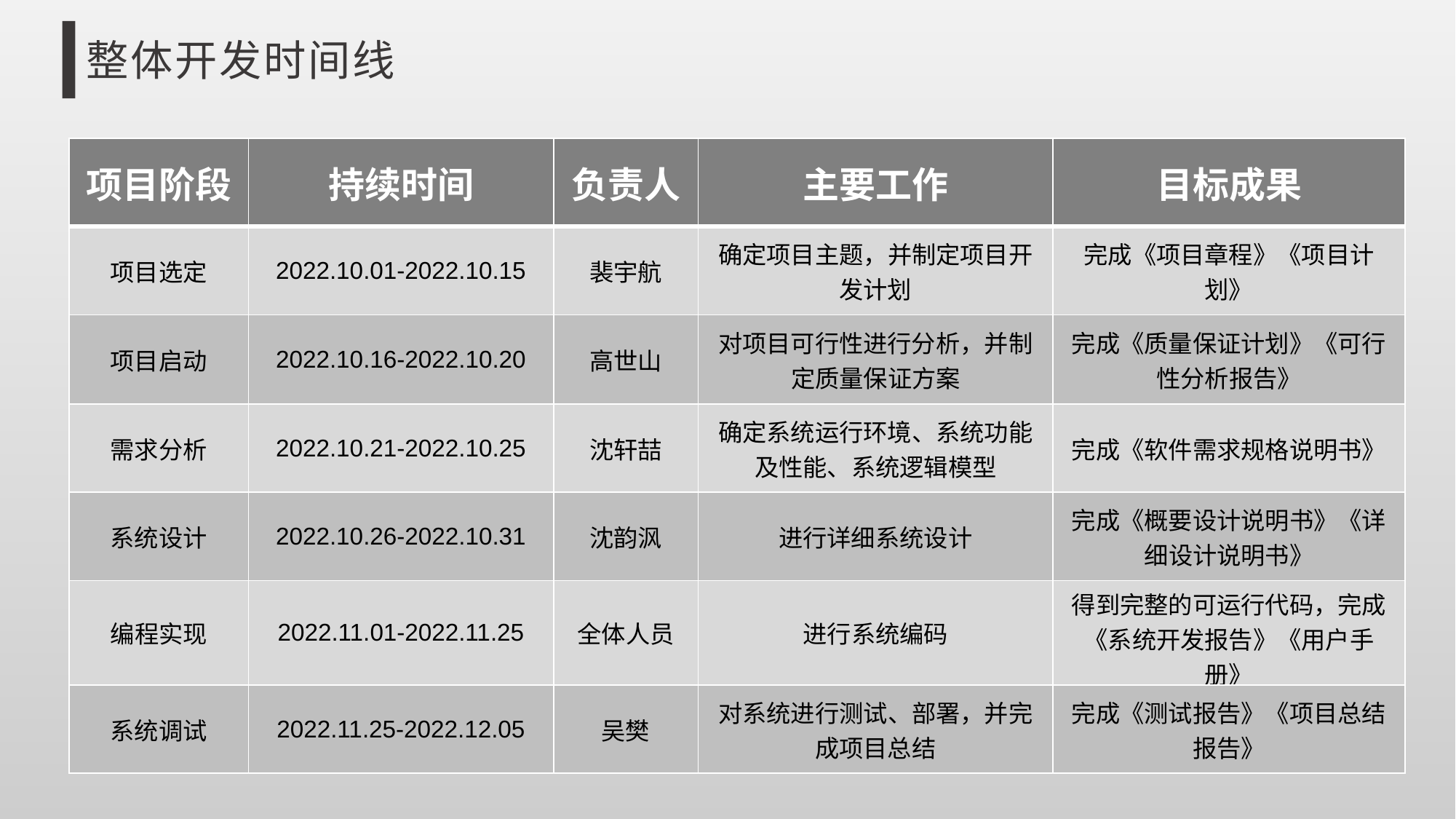

整体开发时间线
| 项目阶段 | 持续时间 | 负责人 | 主要工作 | 目标成果 |
| --- | --- | --- | --- | --- |
| 项目选定 | 2022.10.01-2022.10.15 | 裴宇航 | 确定项目主题，并制定项目开发计划 | 完成《项目章程》《项目计划》 |
| 项目启动 | 2022.10.16-2022.10.20 | 高世山 | 对项目可行性进行分析，并制定质量保证方案 | 完成《质量保证计划》《可行性分析报告》 |
| 需求分析 | 2022.10.21-2022.10.25 | 沈轩喆 | 确定系统运行环境、系统功能及性能、系统逻辑模型 | 完成《软件需求规格说明书》 |
| 系统设计 | 2022.10.26-2022.10.31 | 沈韵沨 | 进行详细系统设计 | 完成《概要设计说明书》《详细设计说明书》 |
| 编程实现 | 2022.11.01-2022.11.25 | 全体人员 | 进行系统编码 | 得到完整的可运行代码，完成《系统开发报告》《用户手册》 |
| 系统调试 | 2022.11.25-2022.12.05 | 吴樊 | 对系统进行测试、部署，并完成项目总结 | 完成《测试报告》《项目总结报告》 |